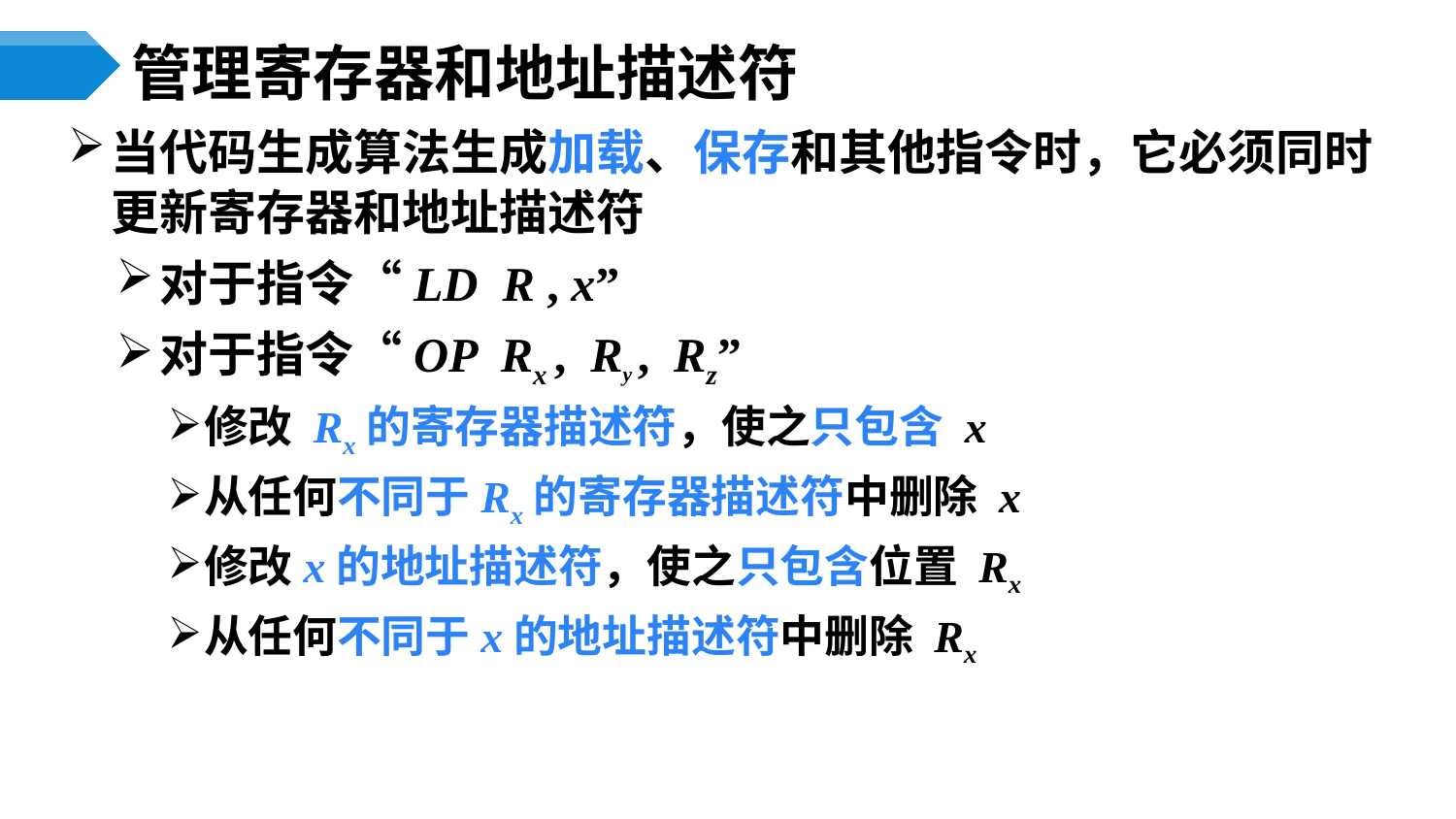

# 管理寄存器和地址描述符
当代码生成算法生成加载、保存和其他指令时，它必须同时更新寄存器和地址描述符
对于指令“LD  R , x”
对于指令“OP  Rx ,  Ry ,  Rz”
修改 Rx的寄存器描述符，使之只包含 x
从任何不同于Rx的寄存器描述符中删除 x
修改x的地址描述符，使之只包含位置 Rx
从任何不同于x的地址描述符中删除 Rx